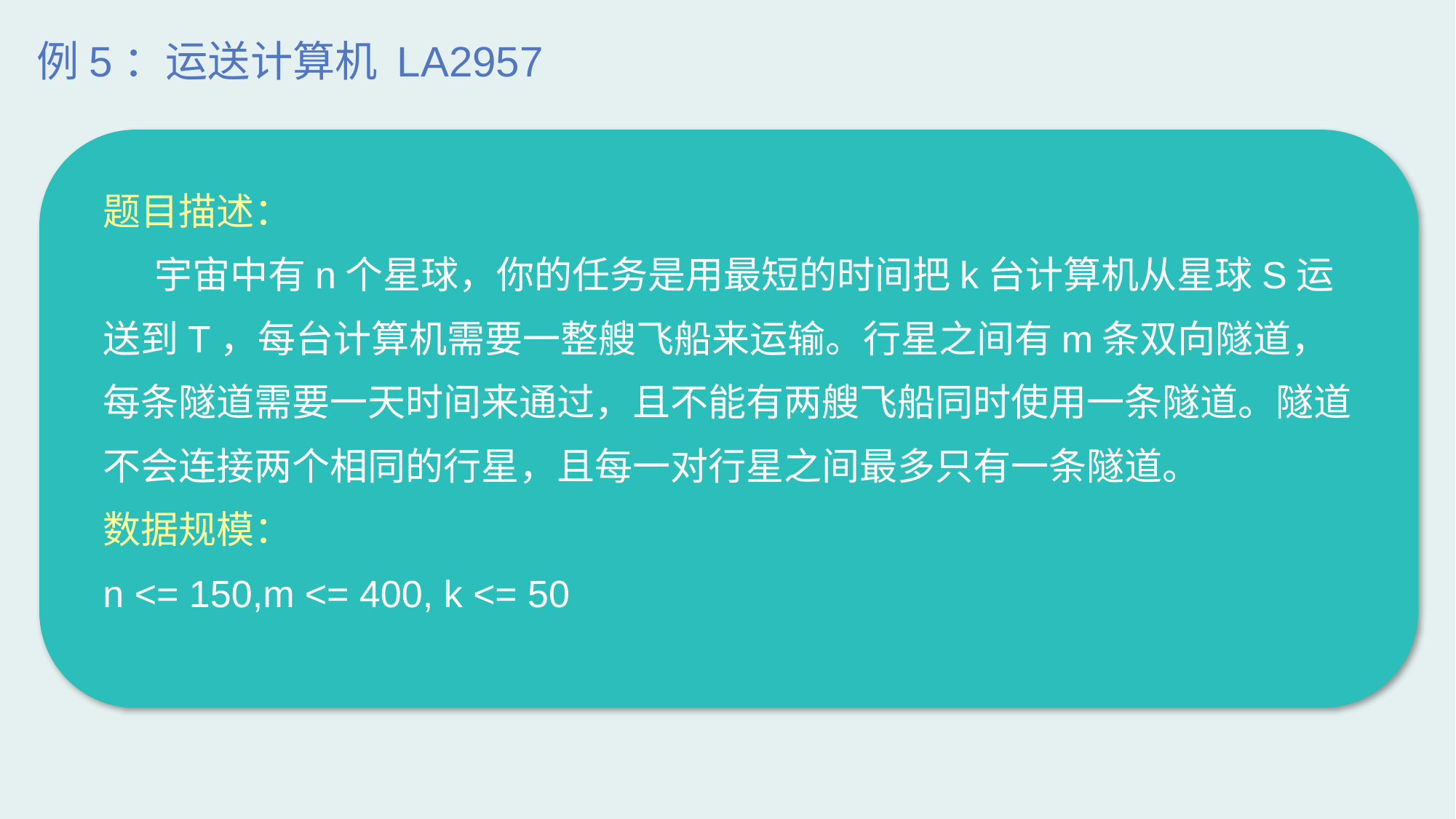

# 例5：运送计算机 LA2957

题目描述：
     宇宙中有n个星球，你的任务是用最短的时间把k台计算机从星球S运送到T，每台计算机需要一整艘飞船来运输。行星之间有m条双向隧道，每条隧道需要一天时间来通过，且不能有两艘飞船同时使用一条隧道。隧道不会连接两个相同的行星，且每一对行星之间最多只有一条隧道。
数据规模：
n <= 150,m <= 400, k <= 50